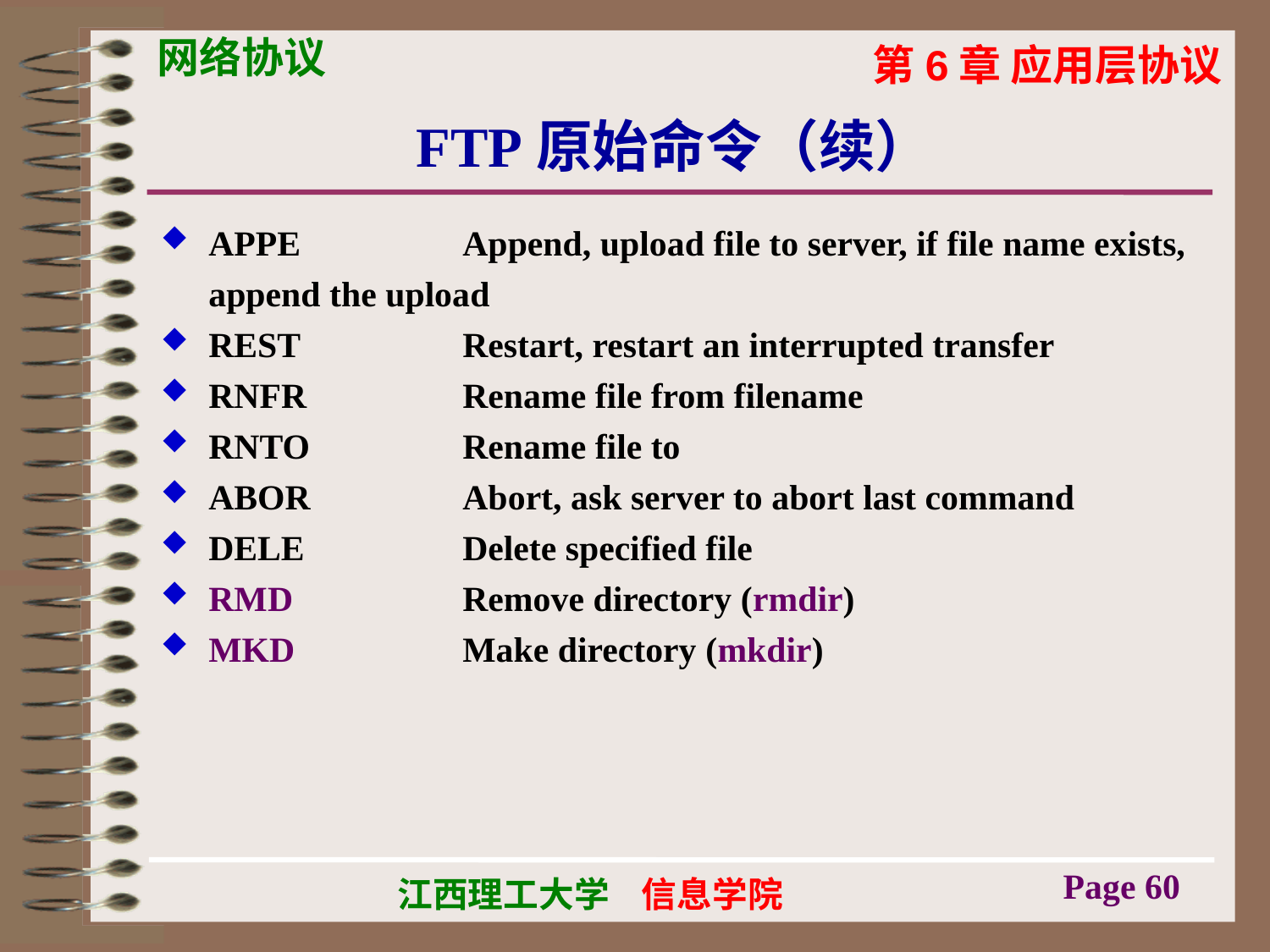

# FTP原始命令（续）
APPE	 	Append, upload file to server, if file name exists, append the upload
REST	 	Restart, restart an interrupted transfer
RNFR	 	Rename file from filename
RNTO	 	Rename file to
ABOR	 	Abort, ask server to abort last command
DELE	 	Delete specified file
RMD	 	Remove directory (rmdir)
MKD	 	Make directory (mkdir)
Page 60